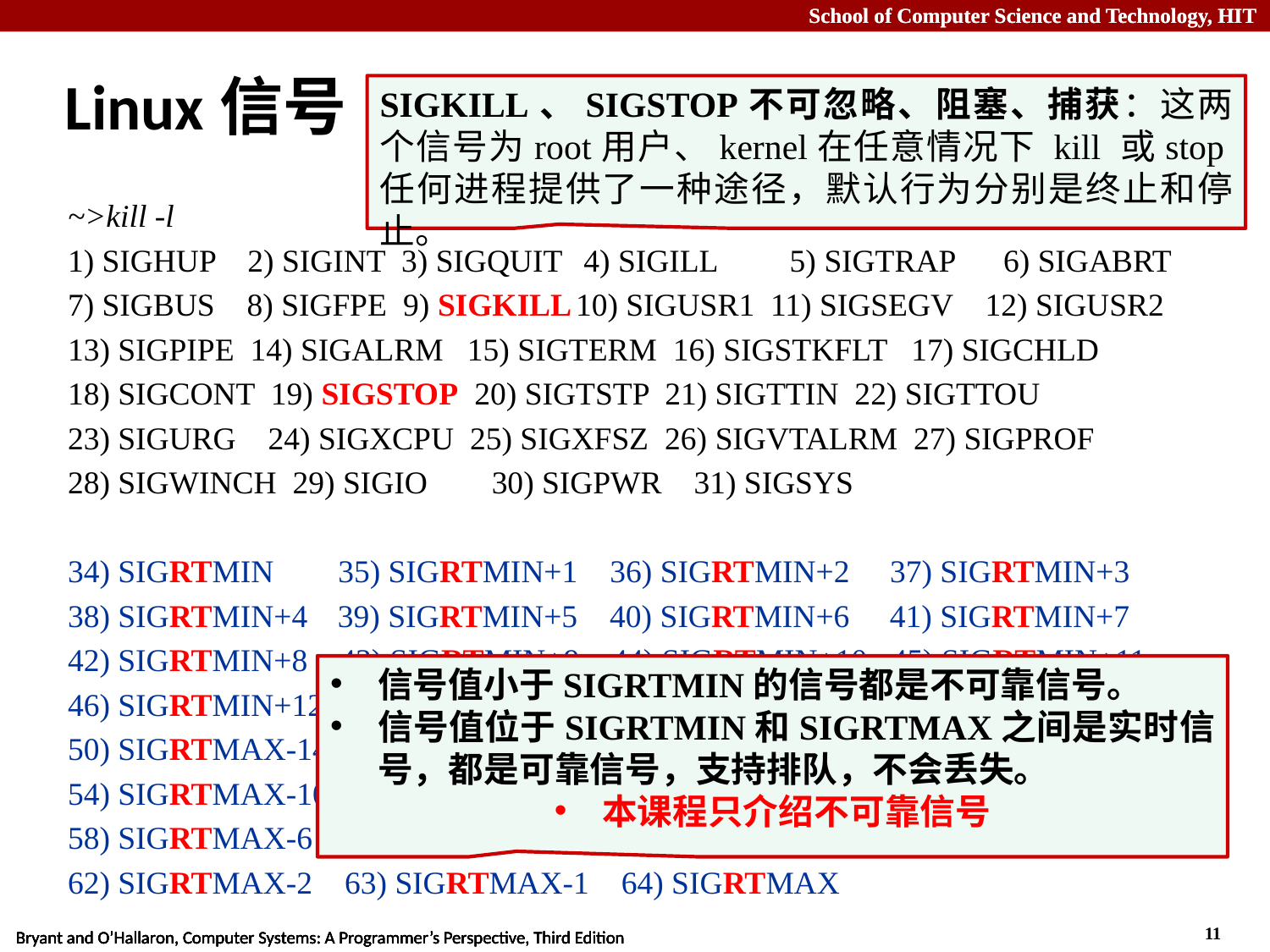

# Linux信号
SIGKILL、SIGSTOP不可忽略、阻塞、捕获：这两个信号为root用户、kernel在任意情况下 kill 或stop任何进程提供了一种途径，默认行为分别是终止和停止。

~>kill -l
1) SIGHUP    2) SIGINT  3) SIGQUIT	 4) SIGILL         5) SIGTRAP      6) SIGABRT
7) SIGBUS    8) SIGFPE  9) SIGKILL	10) SIGUSR1  11) SIGSEGV    12) SIGUSR2
13) SIGPIPE  14) SIGALRM   15) SIGTERM  16) SIGSTKFLT   17) SIGCHLD
18) SIGCONT  19) SIGSTOP  20) SIGTSTP  21) SIGTTIN  22) SIGTTOU
23) SIGURG    24) SIGXCPU  25) SIGXFSZ  26) SIGVTALRM  27) SIGPROF
28) SIGWINCH  29) SIGIO        30) SIGPWR    31) SIGSYS

34) SIGRTMIN        35) SIGRTMIN+1    36) SIGRTMIN+2     37) SIGRTMIN+3
38) SIGRTMIN+4	  39) SIGRTMIN+5    40) SIGRTMIN+6     41) SIGRTMIN+7
42) SIGRTMIN+8    43) SIGRTMIN+9    44) SIGRTMIN+10   45) SIGRTMIN+11
46) SIGRTMIN+12  47) SIGRTMIN+13  48) SIGRTMIN+14   49) SIGRTMIN+15
50) SIGRTMAX-14  51) SIGRTMAX-13 52) SIGRTMAX-12  53) SIGRTMAX-11
54) SIGRTMAX-10  55) SIGRTMAX-9   56) SIGRTMAX-8    57) SIGRTMAX-7
58) SIGRTMAX-6    59) SIGRTMAX-5   60) SIGRTMAX-4    61) SIGRTMAX-3
62) SIGRTMAX-2    63) SIGRTMAX-1    64) SIGRTMAX
信号值小于SIGRTMIN的信号都是不可靠信号。
信号值位于SIGRTMIN和SIGRTMAX之间是实时信号，都是可靠信号，支持排队，不会丢失。
本课程只介绍不可靠信号